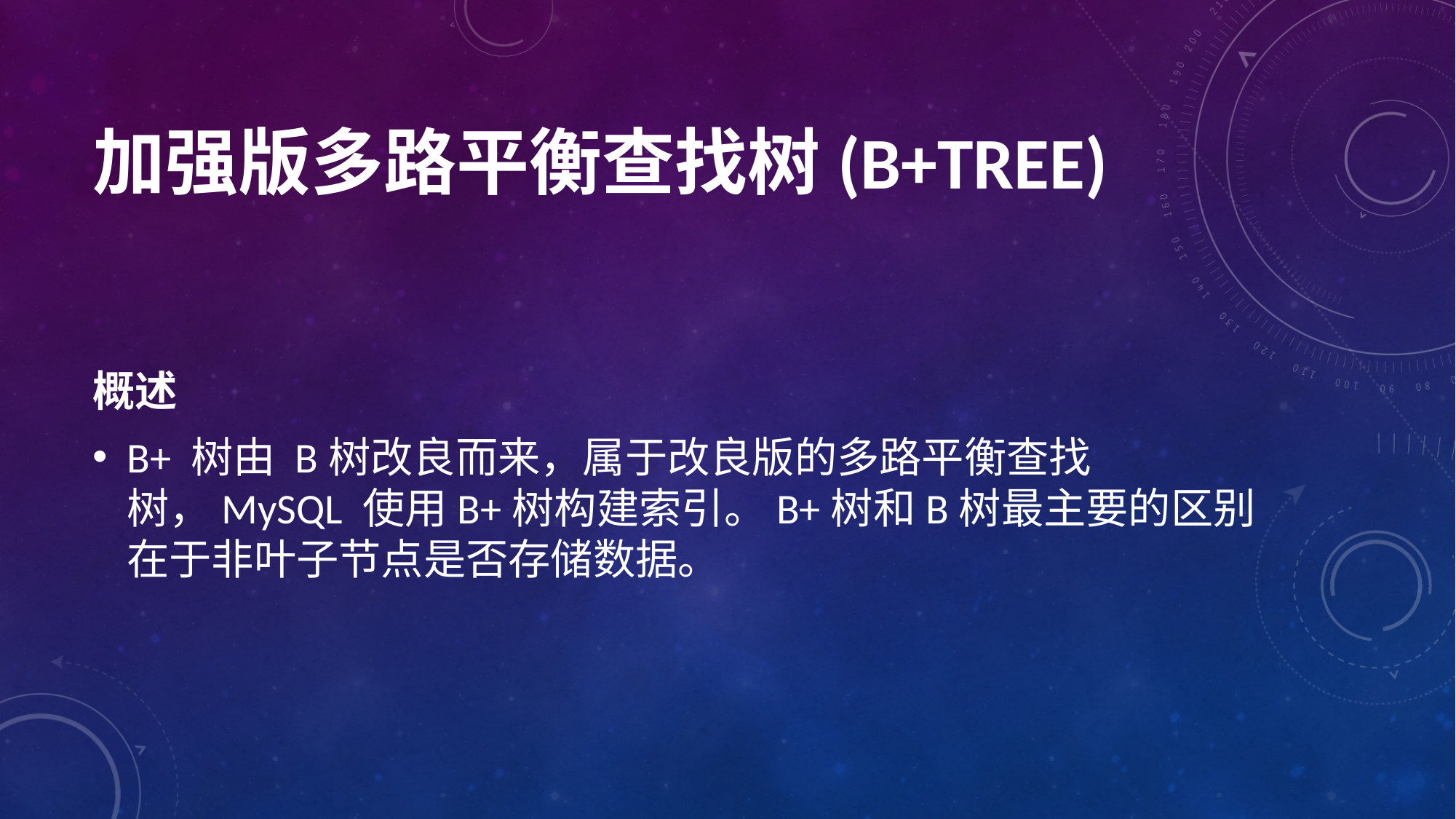

# 加强版多路平衡查找树(B+Tree)
概述
B+ 树由 B树改良而来，属于改良版的多路平衡查找树，MySQL 使用B+树构建索引。B+树和B树最主要的区别在于非叶子节点是否存储数据。